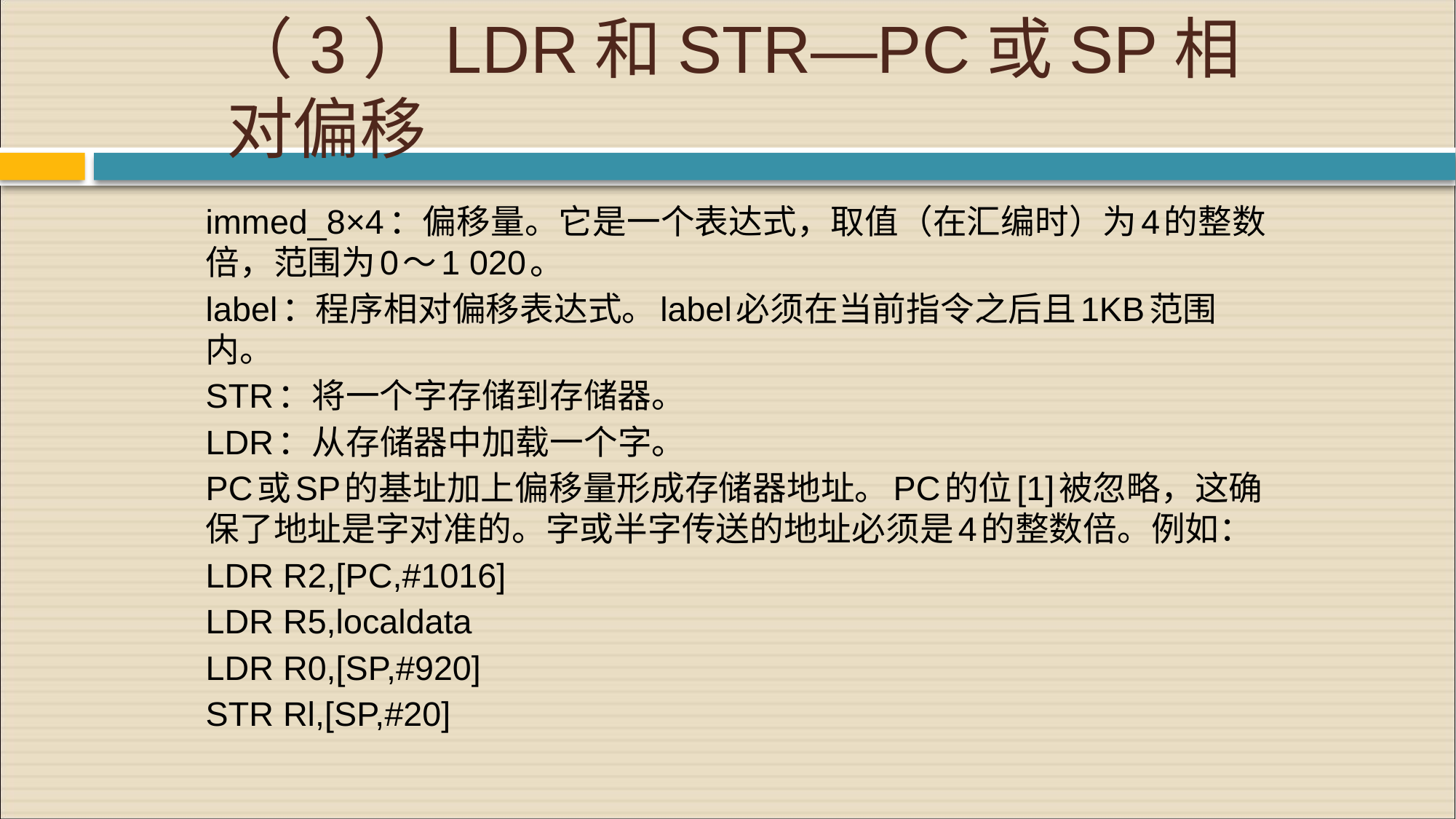

# （3）LDR和STR—PC或SP相对偏移
immed_8×4：偏移量。它是一个表达式，取值（在汇编时）为4的整数倍，范围为0～1 020。
label：程序相对偏移表达式。label必须在当前指令之后且1KB范围内。
STR：将一个字存储到存储器。
LDR：从存储器中加载一个字。
PC或SP的基址加上偏移量形成存储器地址。PC的位[1]被忽略，这确保了地址是字对准的。字或半字传送的地址必须是4的整数倍。例如：
LDR R2,[PC,#1016]
LDR R5,localdata
LDR R0,[SP,#920]
STR Rl,[SP,#20]